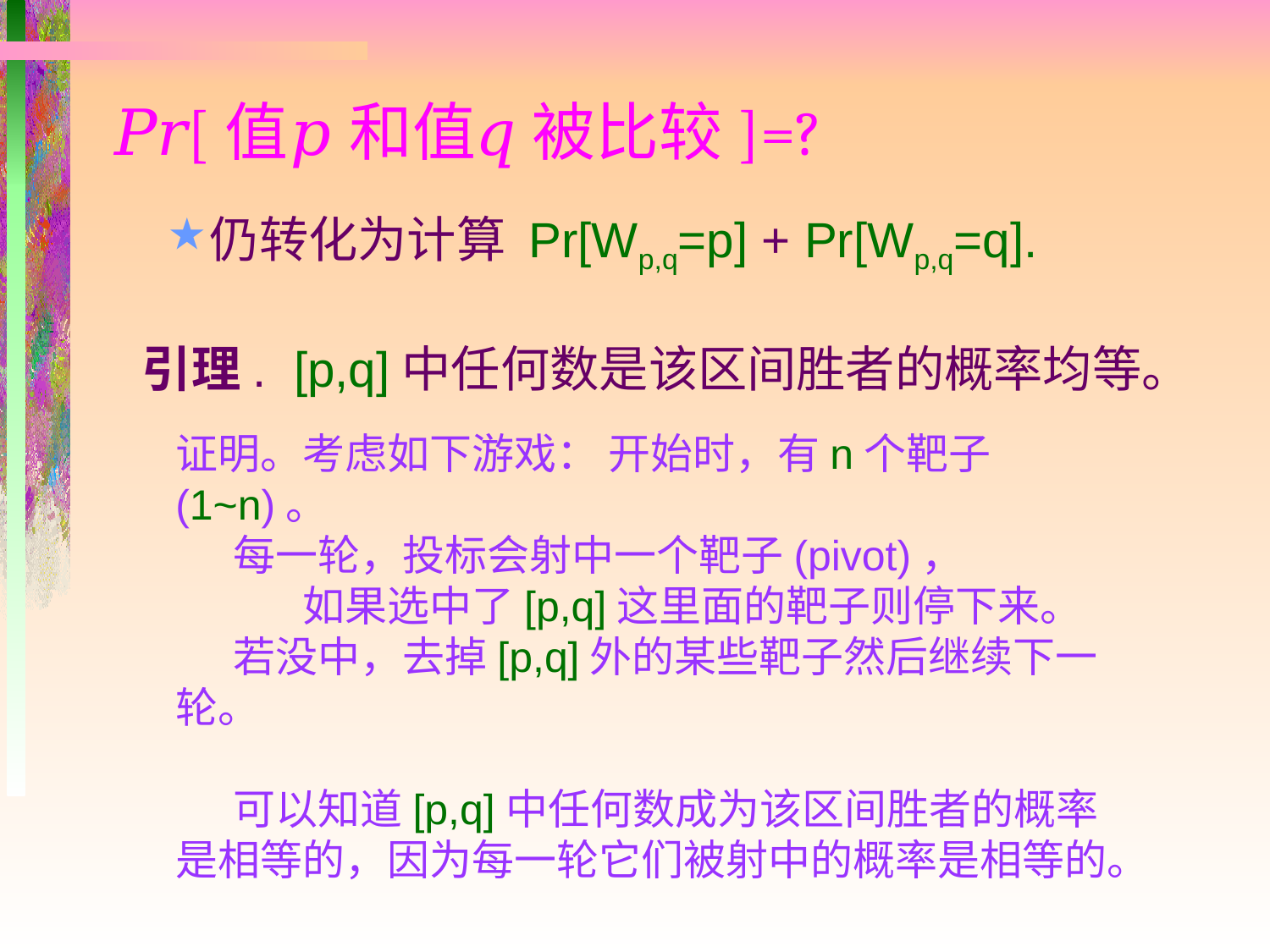

# 𝑃𝑟[值𝑝 和值𝑞 被比较]=?
仍转化为计算 Pr[Wp,q=p] + Pr[Wp,q=q].
引理.  [p,q]中任何数是该区间胜者的概率均等。
证明。考虑如下游戏： 开始时，有n个靶子(1~n)。
     每一轮，投标会射中一个靶子(pivot)，
	如果选中了[p,q]这里面的靶子则停下来。
     若没中，去掉[p,q]外的某些靶子然后继续下一轮。

     可以知道[p,q]中任何数成为该区间胜者的概率是相等的，因为每一轮它们被射中的概率是相等的。